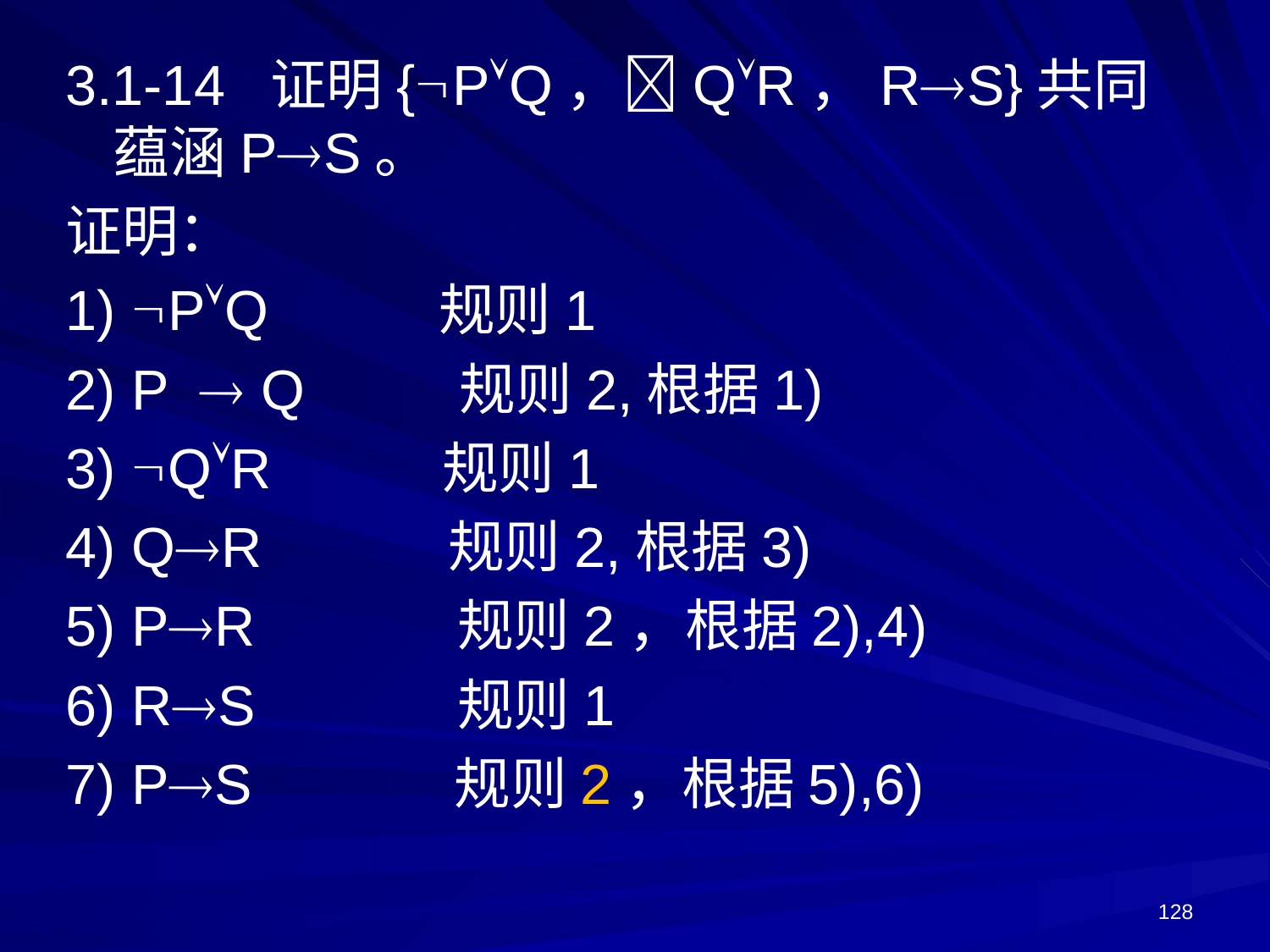

3.1-14  证明{¬P∨Q，¬Q∨R，R→S}共同蕴涵P→S。
证明：
1) ¬P∨Q          规则1
2) P  → Q         规则2,根据1)
3) ¬Q∨R          规则1
4) Q→R           规则2,根据3)
5) P→R            规则2，根据2),4)
6) R→S            规则1
7) P→S            规则2，根据5),6)

128